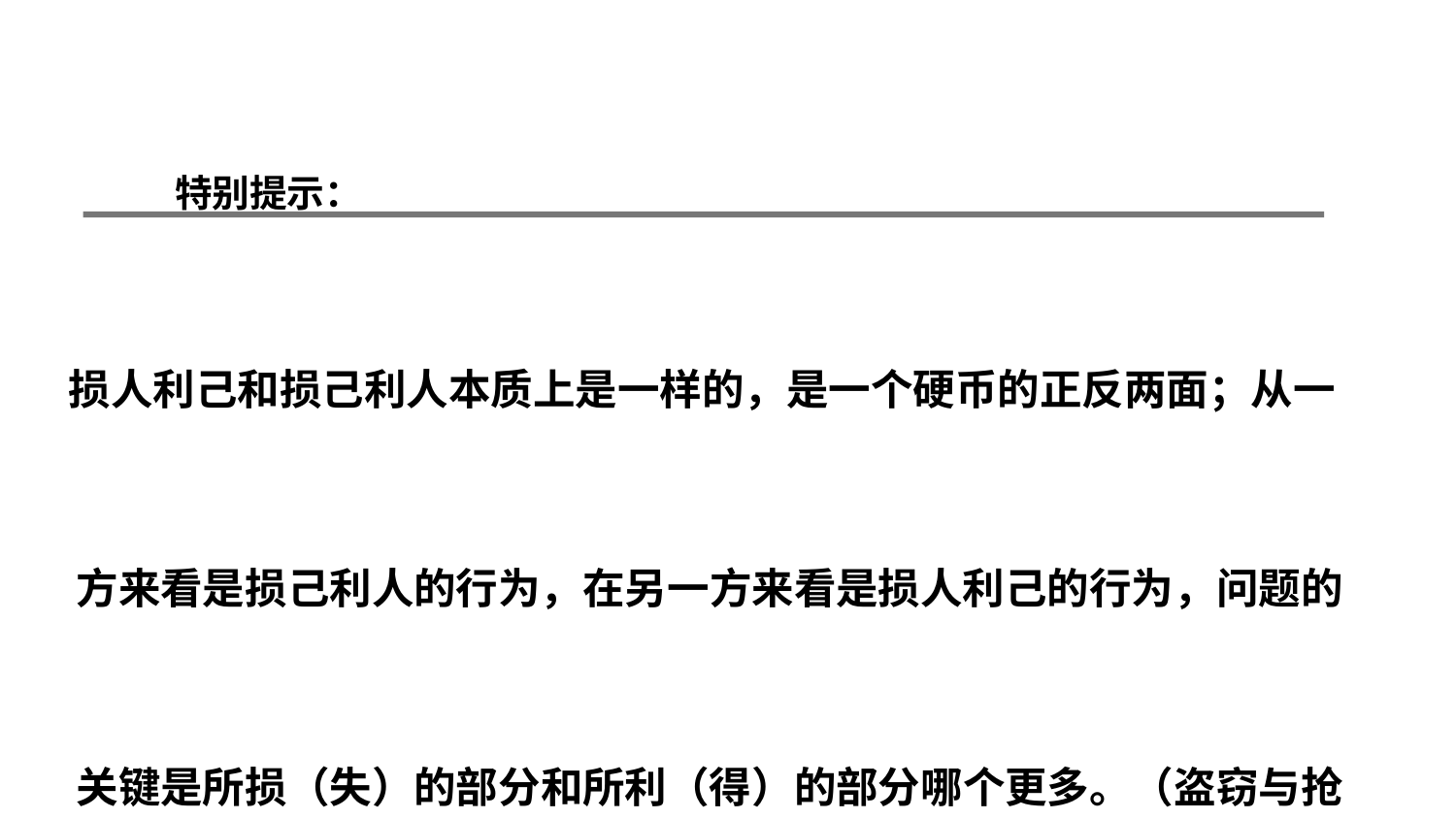

特别提示：
损人利己和损己利人本质上是一样的，是一个硬币的正反两面；从一方来看是损己利人的行为，在另一方来看是损人利己的行为，问题的关键是所损（失）的部分和所利（得）的部分哪个更多。（盗窃与抢劫）